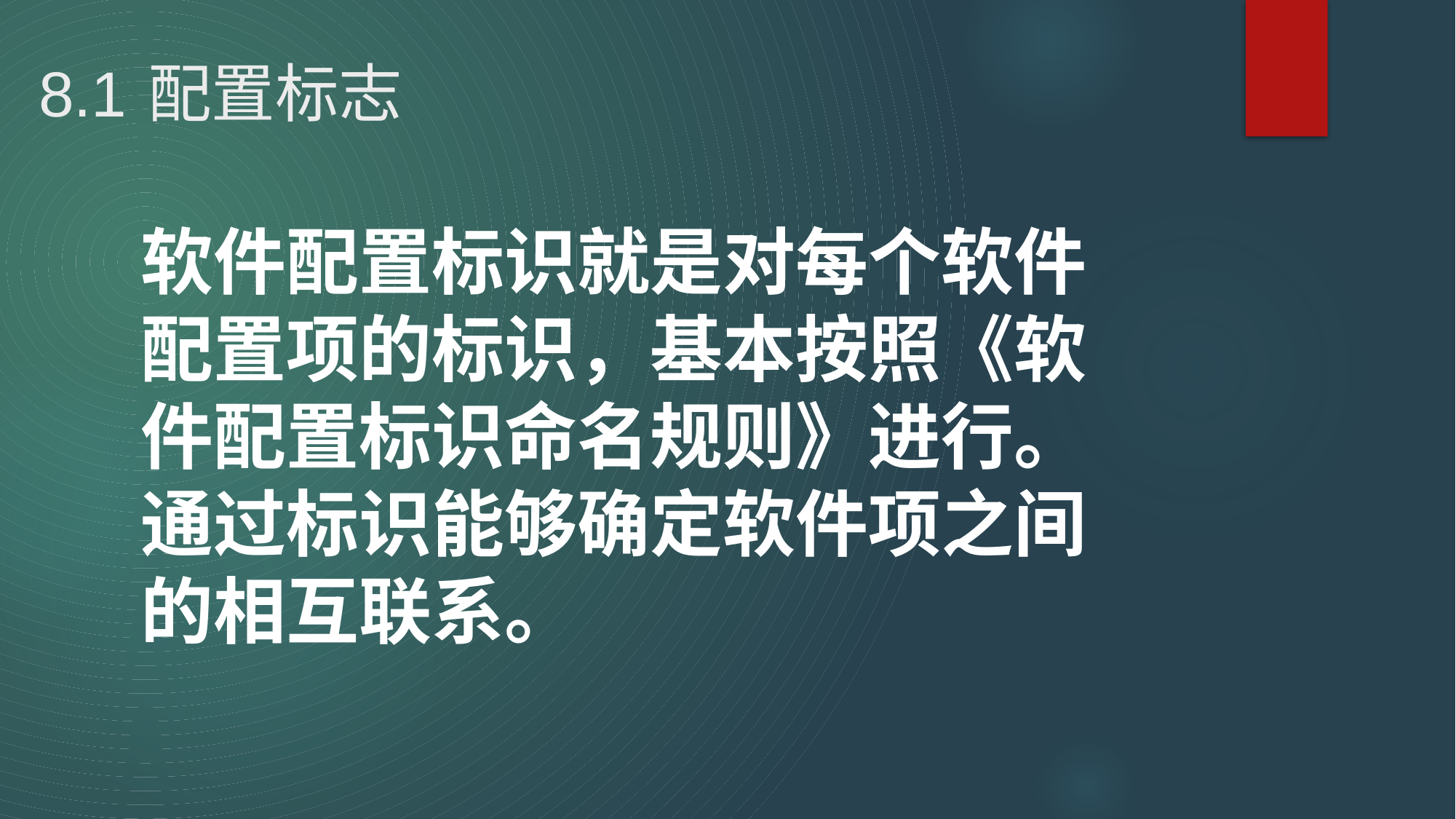

# 8.1	配置标志
软件配置标识就是对每个软件配置项的标识，基本按照《软件配置标识命名规则》进行。通过标识能够确定软件项之间的相互联系。